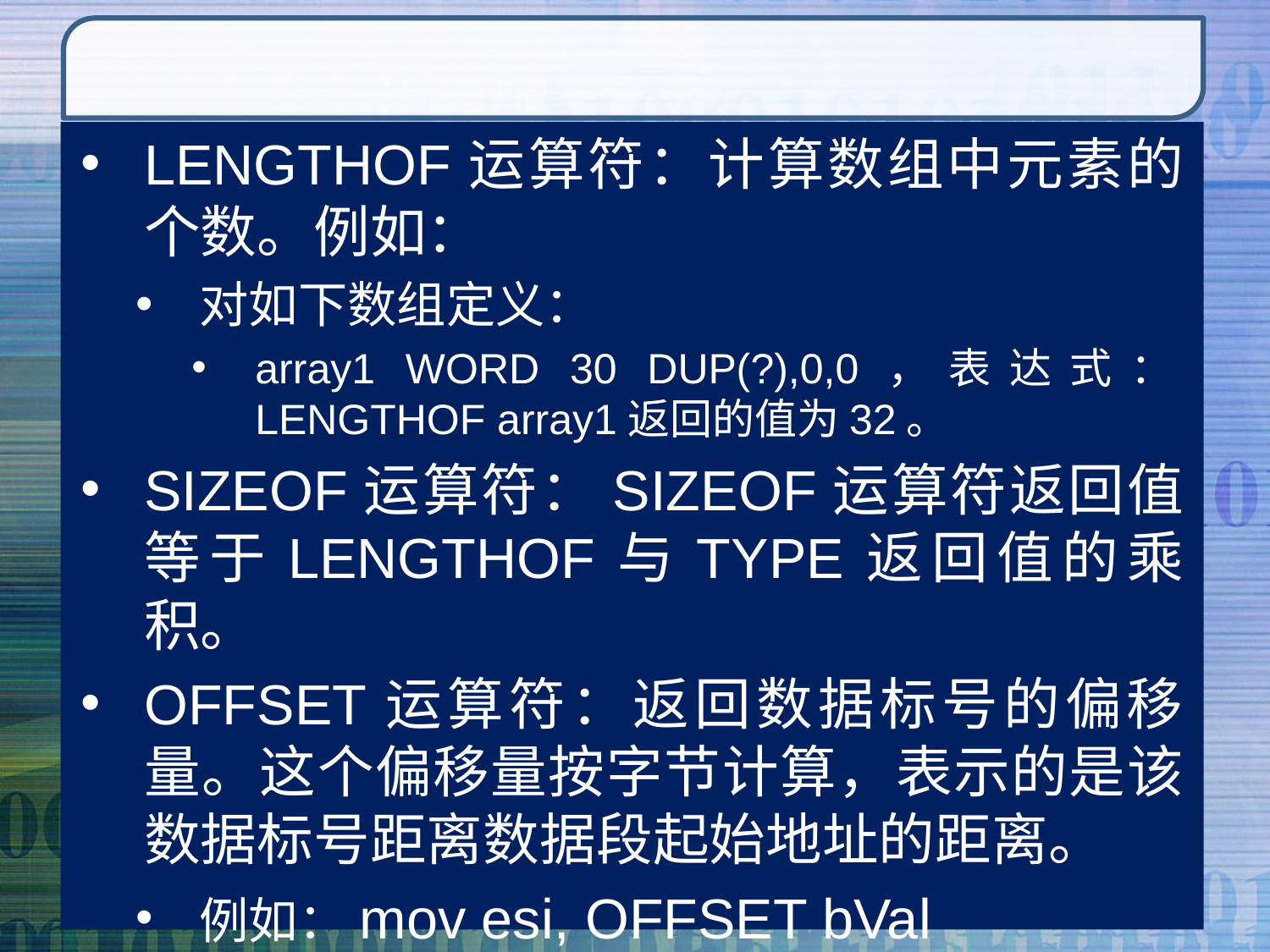

#
LENGTHOF运算符：计算数组中元素的个数。例如：
对如下数组定义：
array1 WORD 30 DUP(?),0,0，表达式：LENGTHOF array1返回的值为32。
SIZEOF运算符：SIZEOF运算符返回值等于LENGTHOF与TYPE返回值的乘积。
OFFSET运算符：返回数据标号的偏移量。这个偏移量按字节计算，表示的是该数据标号距离数据段起始地址的距离。
例如：mov esi, OFFSET bVal